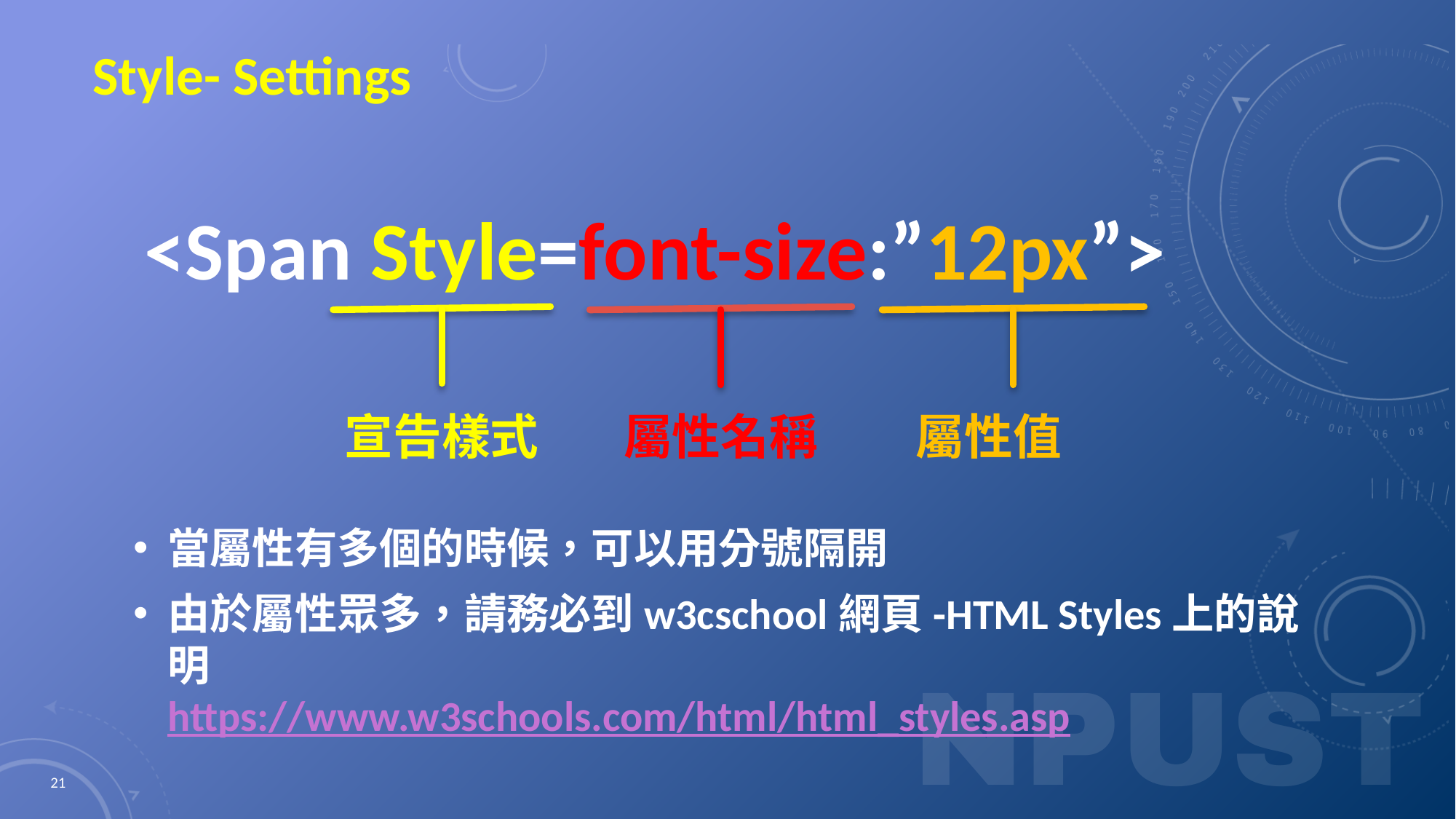

# Style- Settings
<Span Style=font-size:”12px”>
宣告樣式
屬性值
屬性名稱
當屬性有多個的時候，可以用分號隔開
由於屬性眾多，請務必到w3cschool網頁-HTML Styles上的說明
https://www.w3schools.com/html/html_styles.asp

21